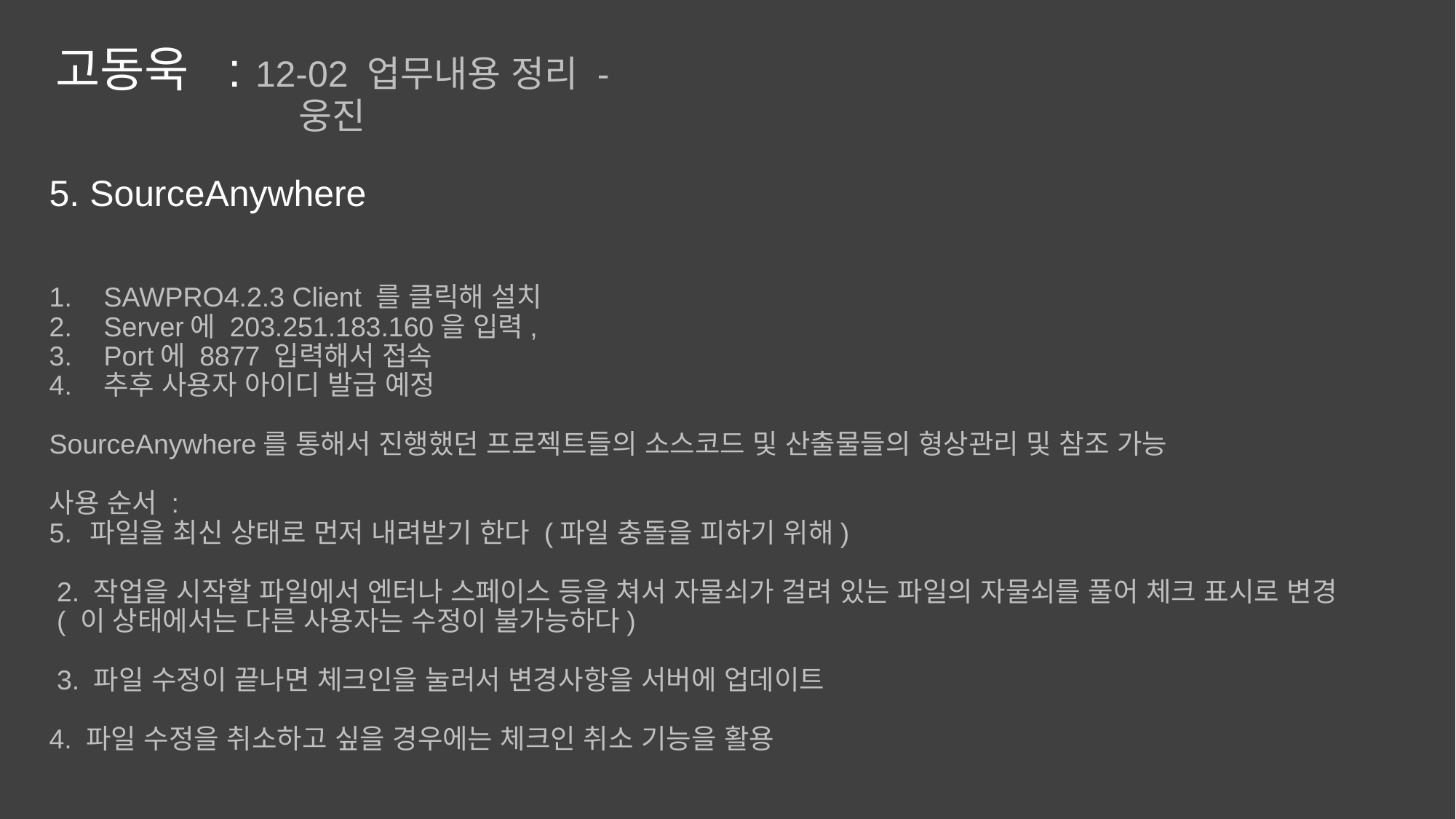

# 고동욱  : 12-02 업무내용 정리 - 웅진
5. SourceAnywhere

SAWPRO4.2.3 Client 를 클릭해 설치
Server에 203.251.183.160을 입력,
Port에 8877 입력해서 접속
추후 사용자 아이디 발급 예정

SourceAnywhere를 통해서 진행했던 프로젝트들의 소스코드 및 산출물들의 형상관리 및 참조 가능

사용 순서 :
파일을 최신 상태로 먼저 내려받기 한다 (파일 충돌을 피하기 위해)

 2. 작업을 시작할 파일에서 엔터나 스페이스 등을 쳐서 자물쇠가 걸려 있는 파일의 자물쇠를 풀어 체크 표시로 변경
 ( 이 상태에서는 다른 사용자는 수정이 불가능하다)

 3. 파일 수정이 끝나면 체크인을 눌러서 변경사항을 서버에 업데이트

4. 파일 수정을 취소하고 싶을 경우에는 체크인 취소 기능을 활용